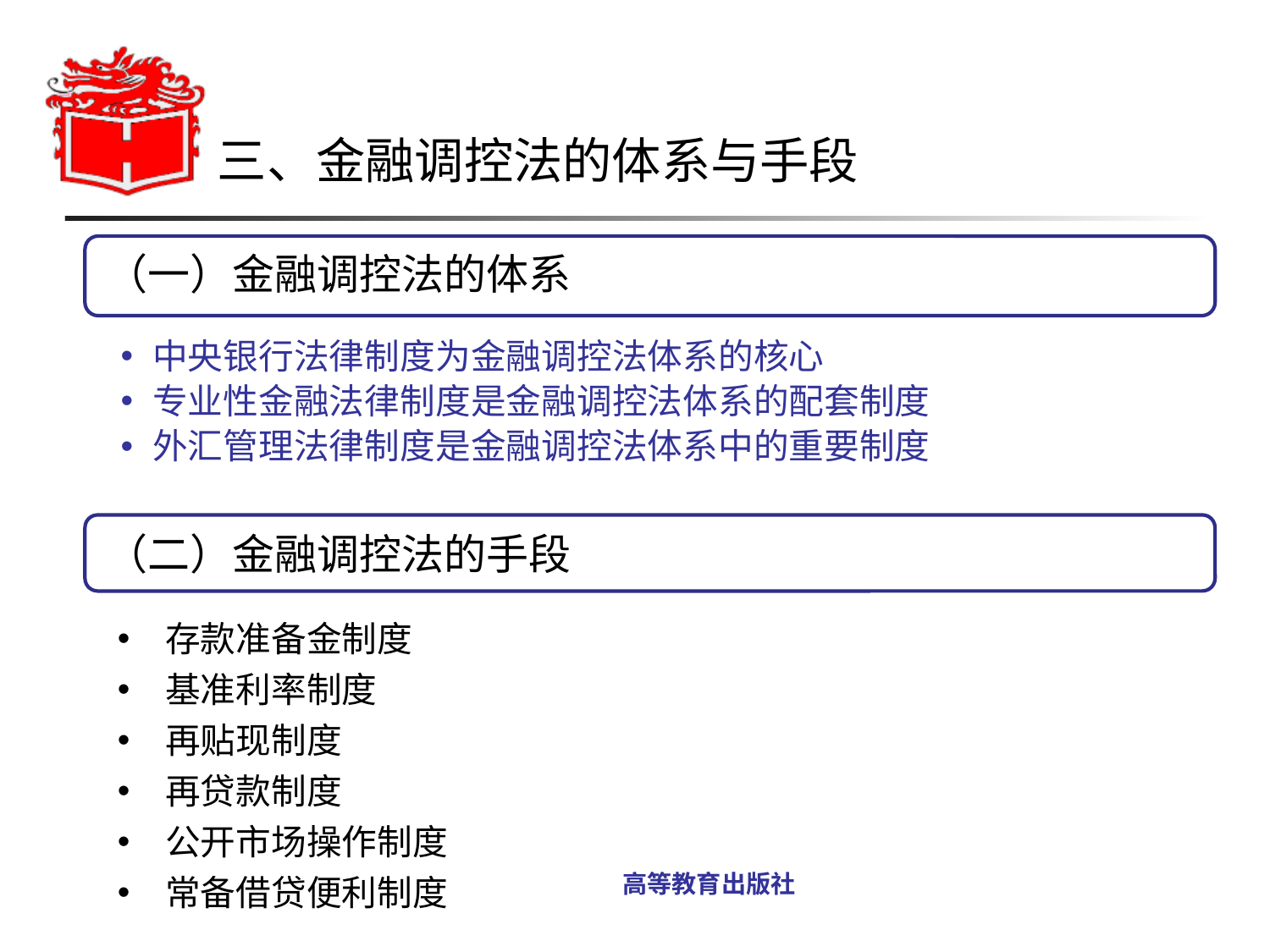

三、金融调控法的体系与手段
（一）金融调控法的体系
中央银行法律制度为金融调控法体系的核心
专业性金融法律制度是金融调控法体系的配套制度
外汇管理法律制度是金融调控法体系中的重要制度

（二）金融调控法的手段

存款准备金制度
基准利率制度
再贴现制度
再贷款制度
公开市场操作制度
常备借贷便利制度

高等教育出版社